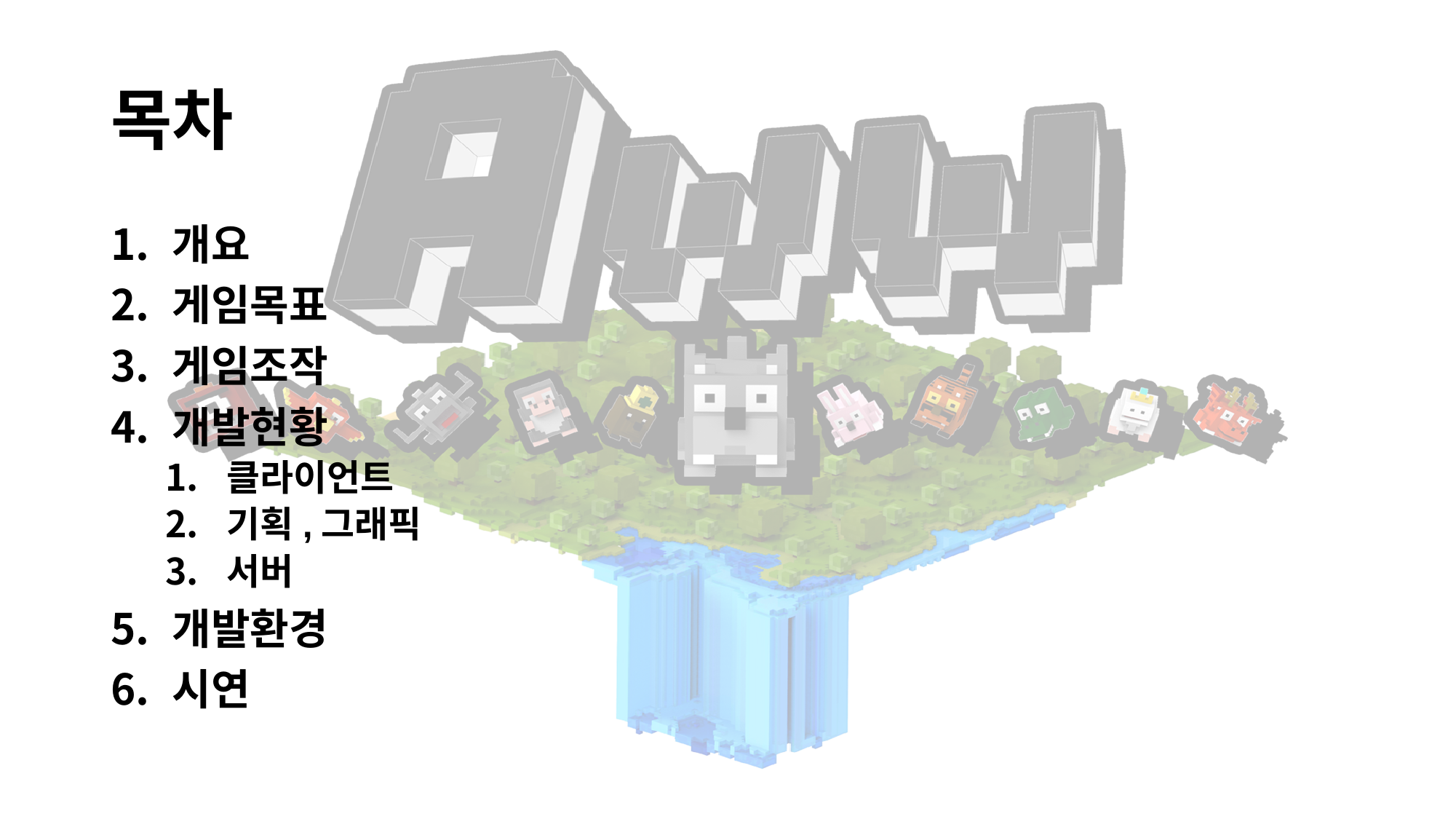

# 목차
개요
게임목표
게임조작
개발현황
클라이언트
기획,그래픽
서버
개발환경
시연